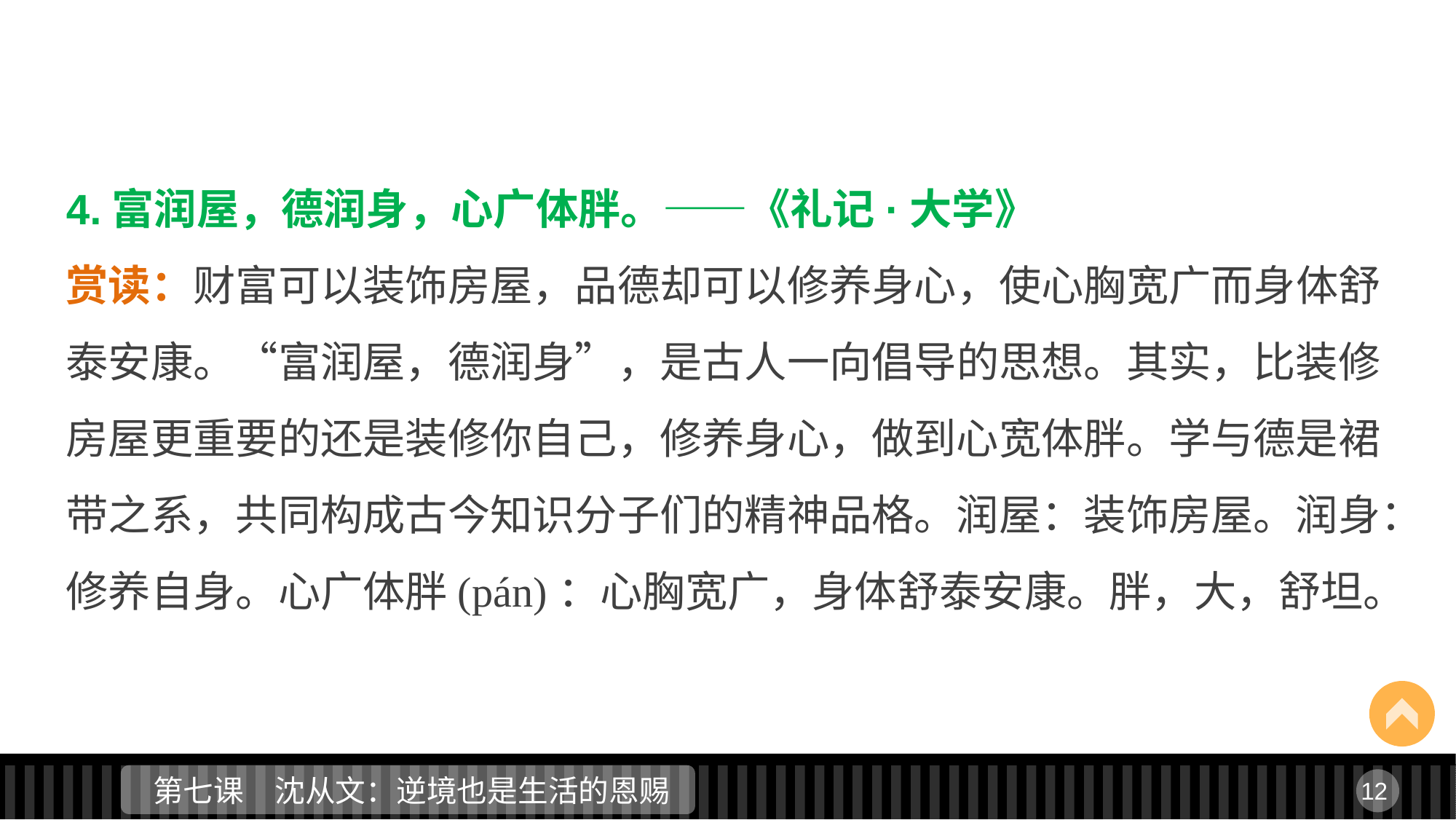

4.富润屋，德润身，心广体胖。——《礼记·大学》
赏读：财富可以装饰房屋，品德却可以修养身心，使心胸宽广而身体舒泰安康。“富润屋，德润身”，是古人一向倡导的思想。其实，比装修房屋更重要的还是装修你自己，修养身心，做到心宽体胖。学与德是裙带之系，共同构成古今知识分子们的精神品格。润屋：装饰房屋。润身：修养自身。心广体胖(pán)：心胸宽广，身体舒泰安康。胖，大，舒坦。